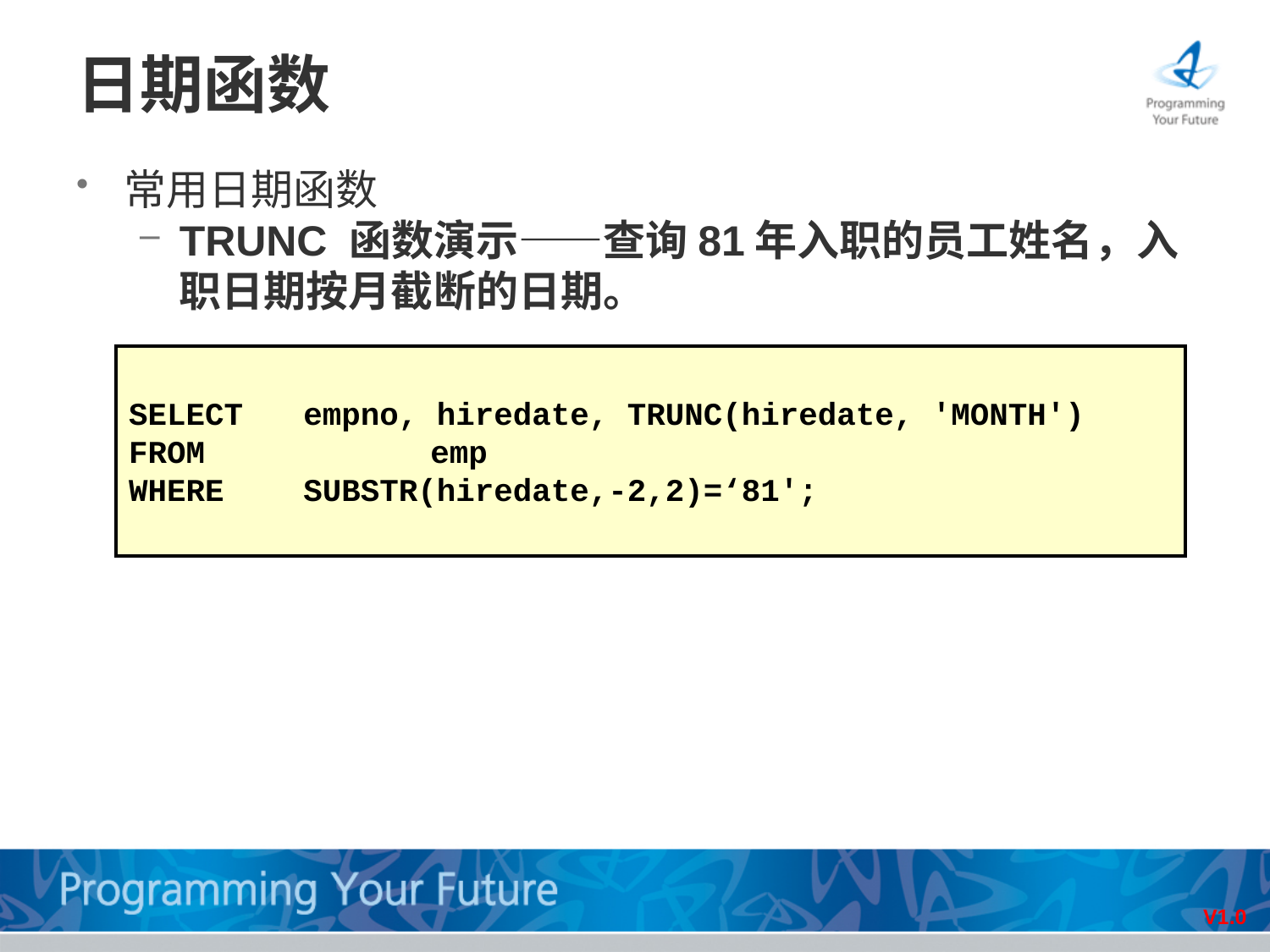

# 日期函数
常用日期函数
TRUNC 函数演示——查询81年入职的员工姓名，入职日期按月截断的日期。

SELECT	empno, hiredate, TRUNC(hiredate, 'MONTH')
FROM		emp
WHERE	SUBSTR(hiredate,-2,2)=‘81';